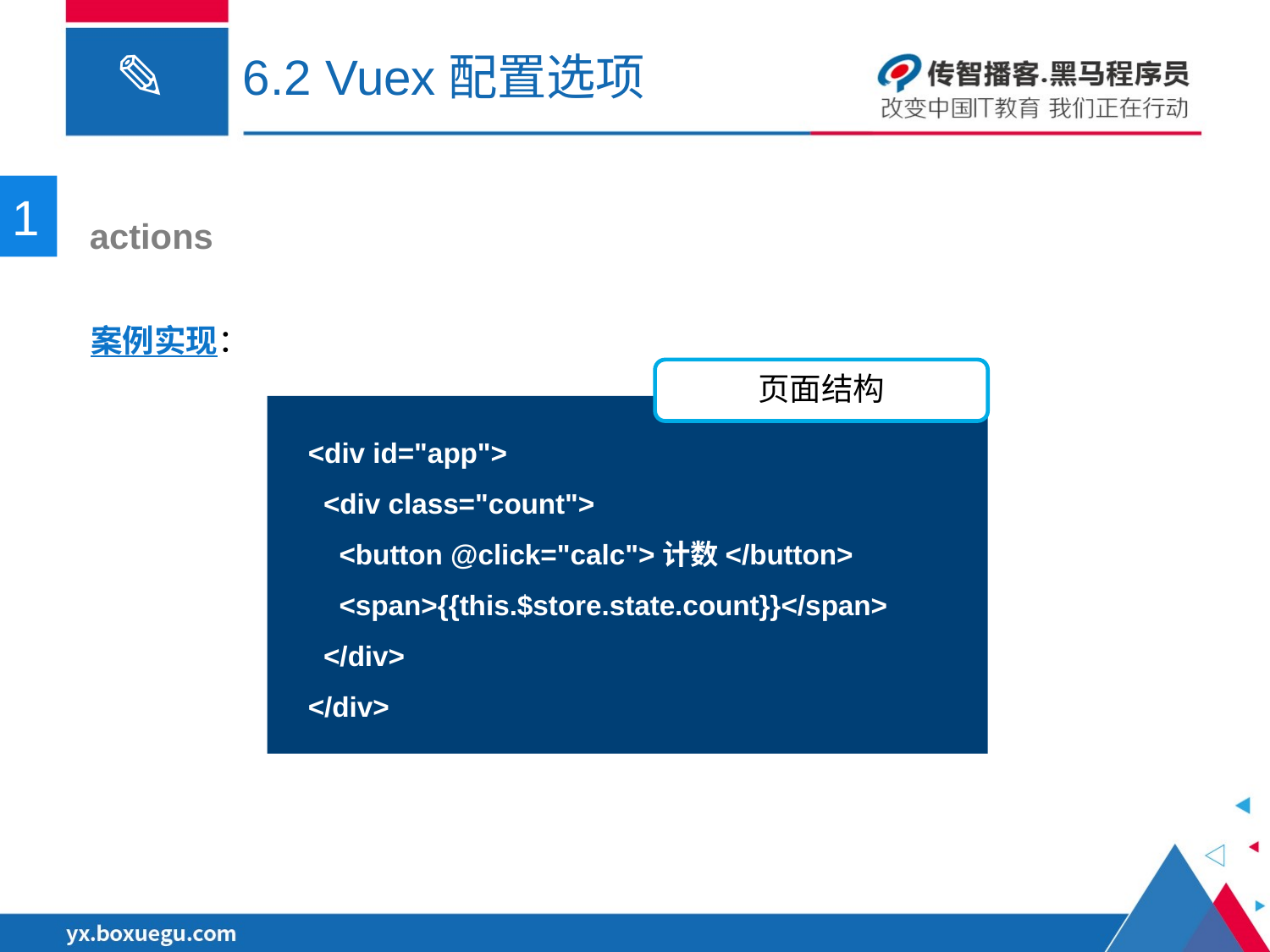

# 6.2 Vuex配置选项

1
  actions
案例实现：
页面结构

<div id="app">
  <div class="count">
    <button @click="calc">计数</button>
    <span>{{this.$store.state.count}}</span>
  </div>
</div>